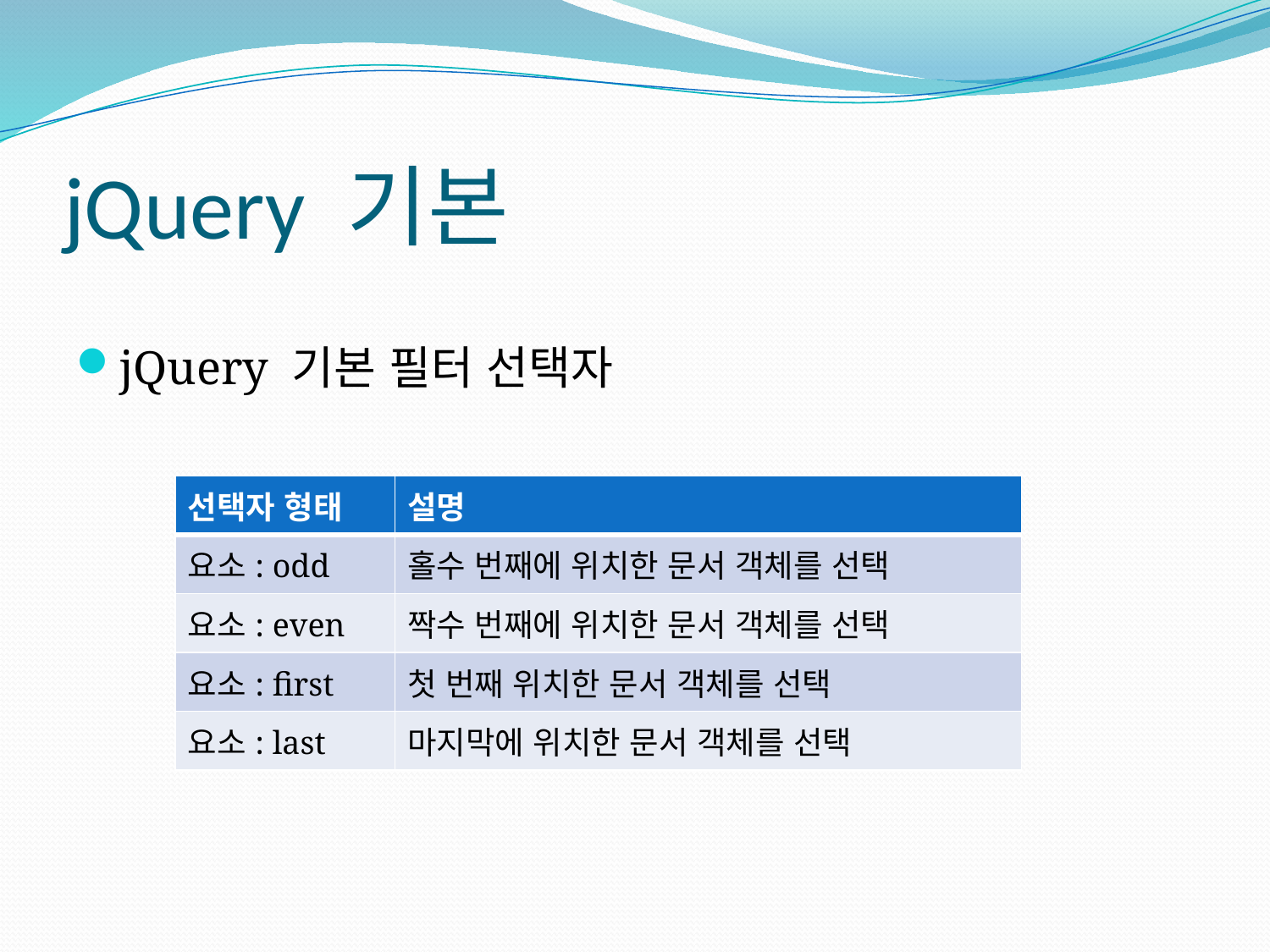

# jQuery 기본

jQuery 기본 필터 선택자

| 선택자 형태 | 설명 |
| --- | --- |
| 요소: odd | 홀수 번째에 위치한 문서 객체를 선택 |
| 요소: even | 짝수 번째에 위치한 문서 객체를 선택 |
| 요소: first | 첫 번째 위치한 문서 객체를 선택 |
| 요소: last | 마지막에 위치한 문서 객체를 선택 |